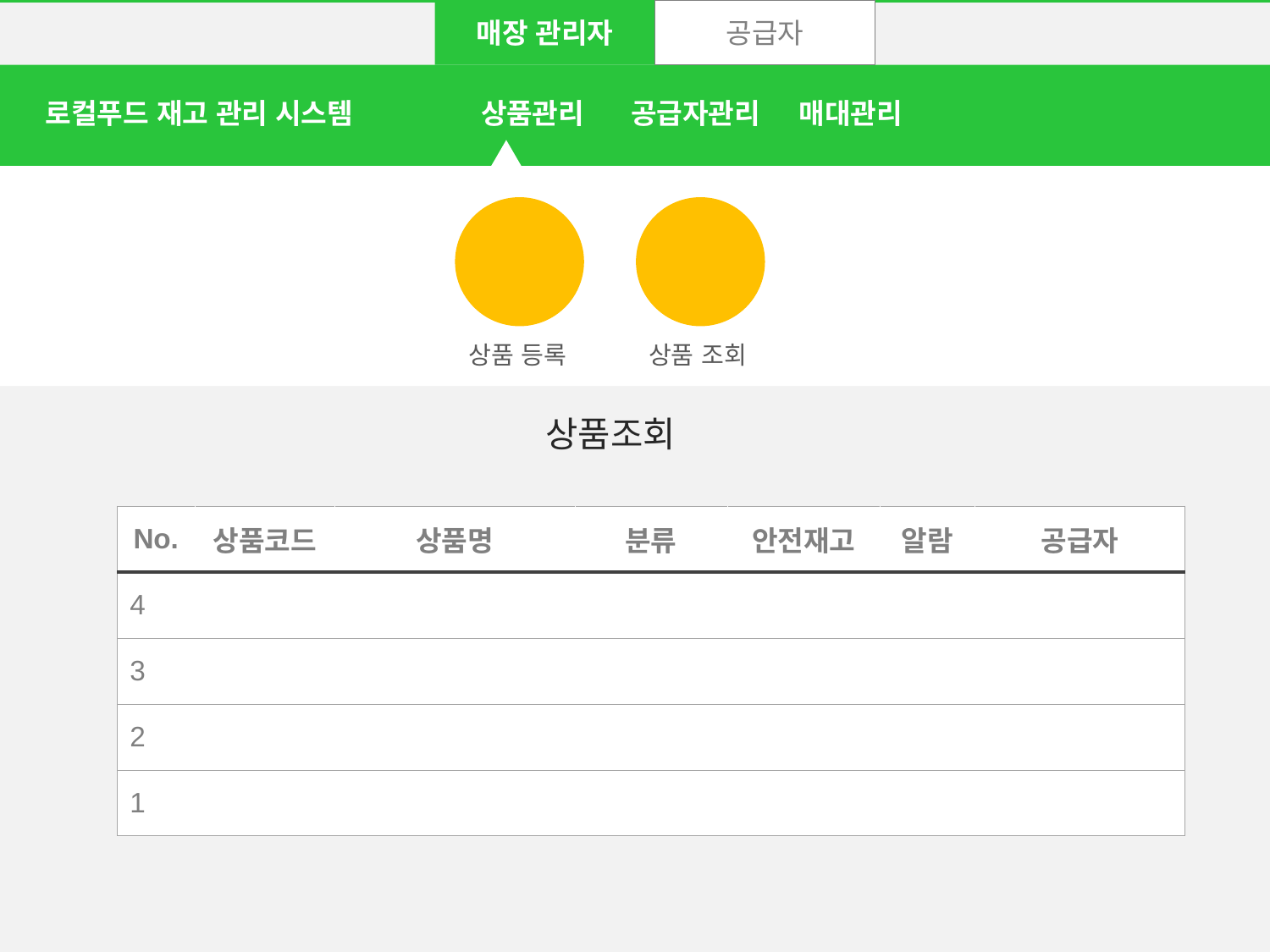

매장 관리자
공급자

로컬푸드 재고 관리 시스템
상품관리      공급자관리     매대관리

상품 등록
상품 조회
상품조회
| No. | 상품코드 | 상품명 | 분류 | 안전재고 | 알람 | 공급자 |
| --- | --- | --- | --- | --- | --- | --- |
| 4 |  |  |  |  |  |  |
| 3 |  |  |  |  |  |  |
| 2 |  |  |  |  |  |  |
| 1 |  |  |  |  |  |  |